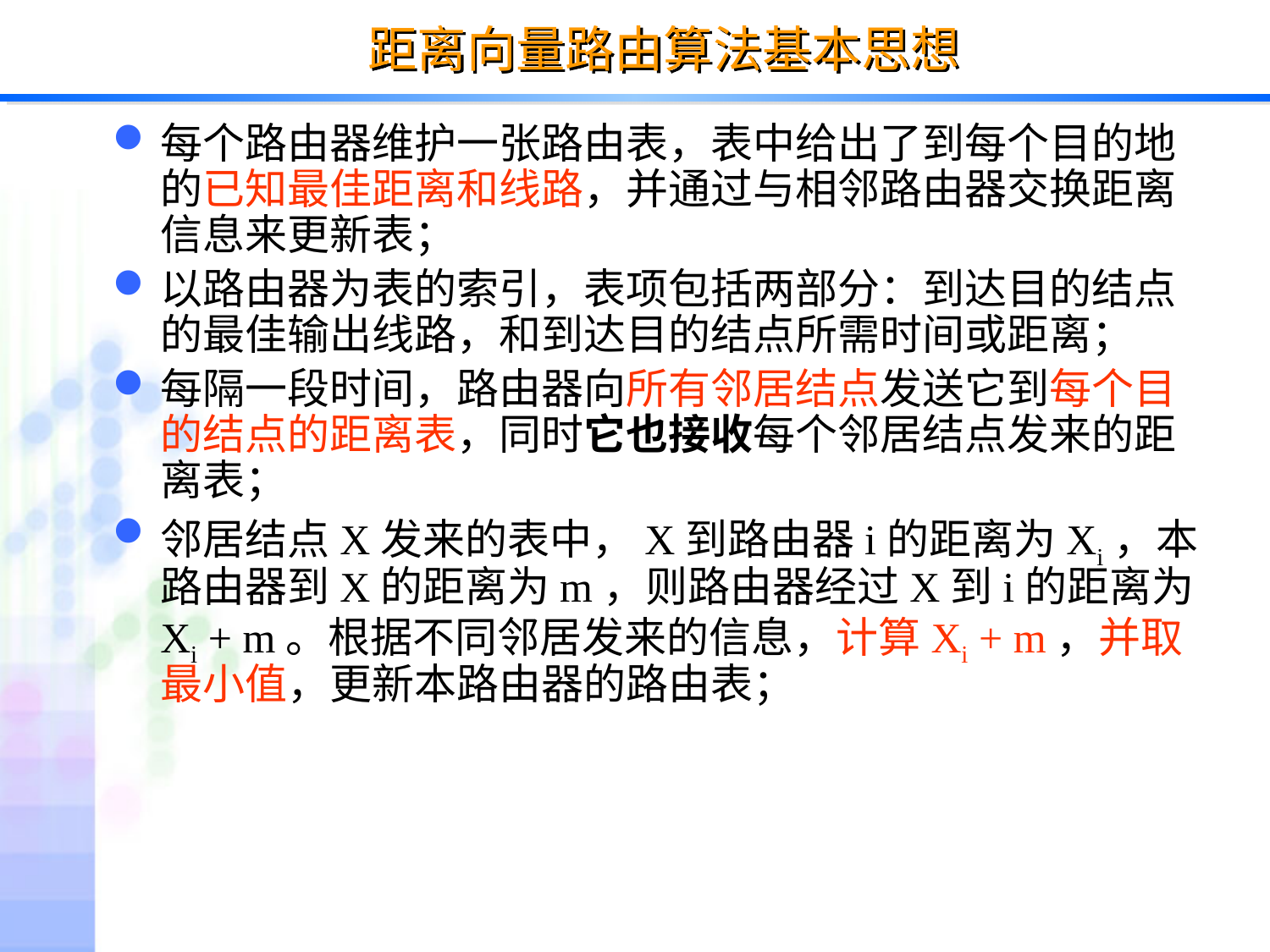

# 距离向量路由算法基本思想
每个路由器维护一张路由表，表中给出了到每个目的地的已知最佳距离和线路，并通过与相邻路由器交换距离信息来更新表；
以路由器为表的索引，表项包括两部分：到达目的结点的最佳输出线路，和到达目的结点所需时间或距离；
每隔一段时间，路由器向所有邻居结点发送它到每个目的结点的距离表，同时它也接收每个邻居结点发来的距离表；
邻居结点X发来的表中，X到路由器i的距离为Xi，本路由器到X的距离为m，则路由器经过X到i的距离为Xi + m。根据不同邻居发来的信息，计算Xi + m，并取最小值，更新本路由器的路由表；